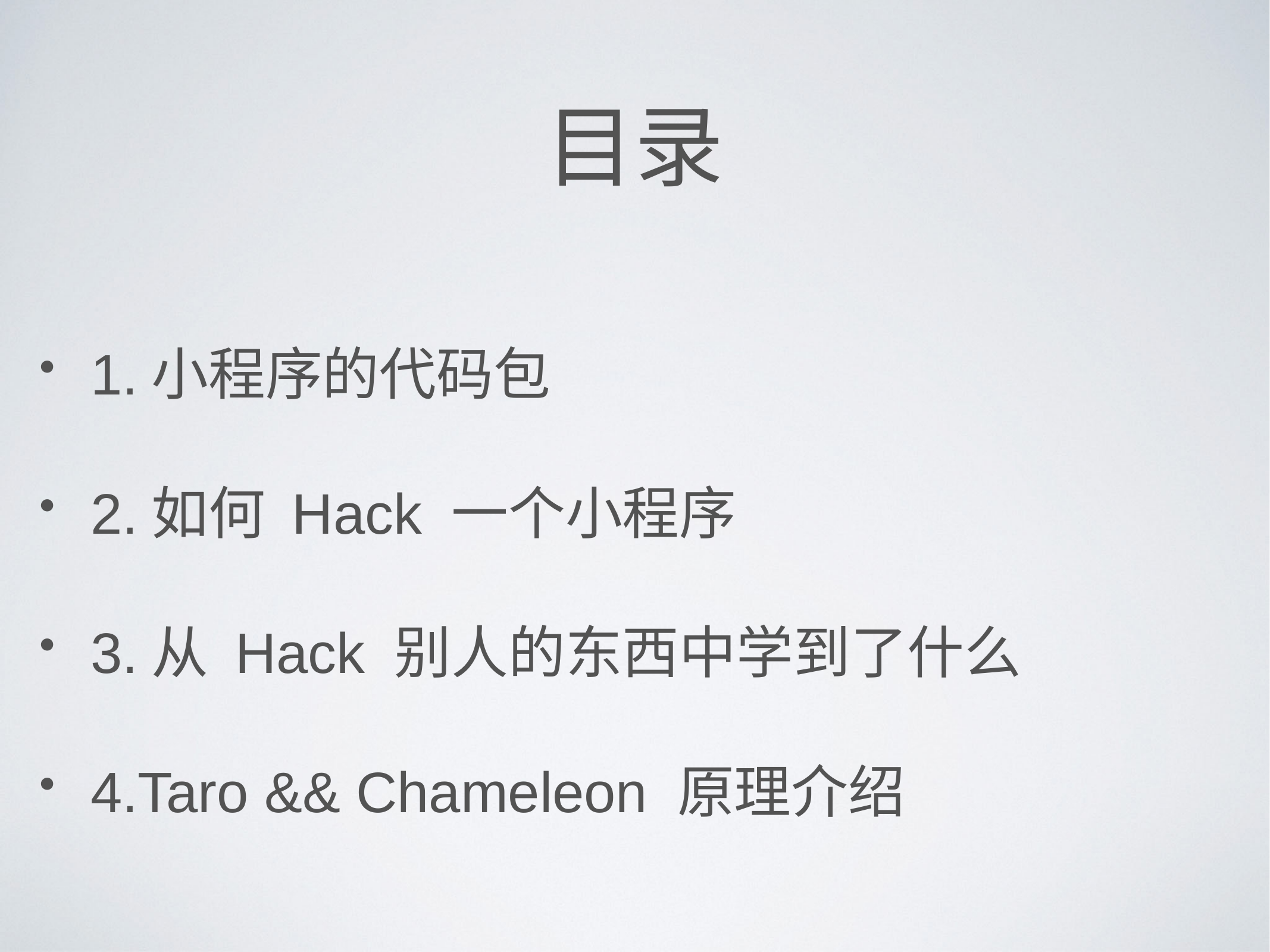

# 目录
1.小程序的代码包
2.如何 Hack 一个小程序
3.从 Hack 别人的东西中学到了什么
4.Taro && Chameleon 原理介绍